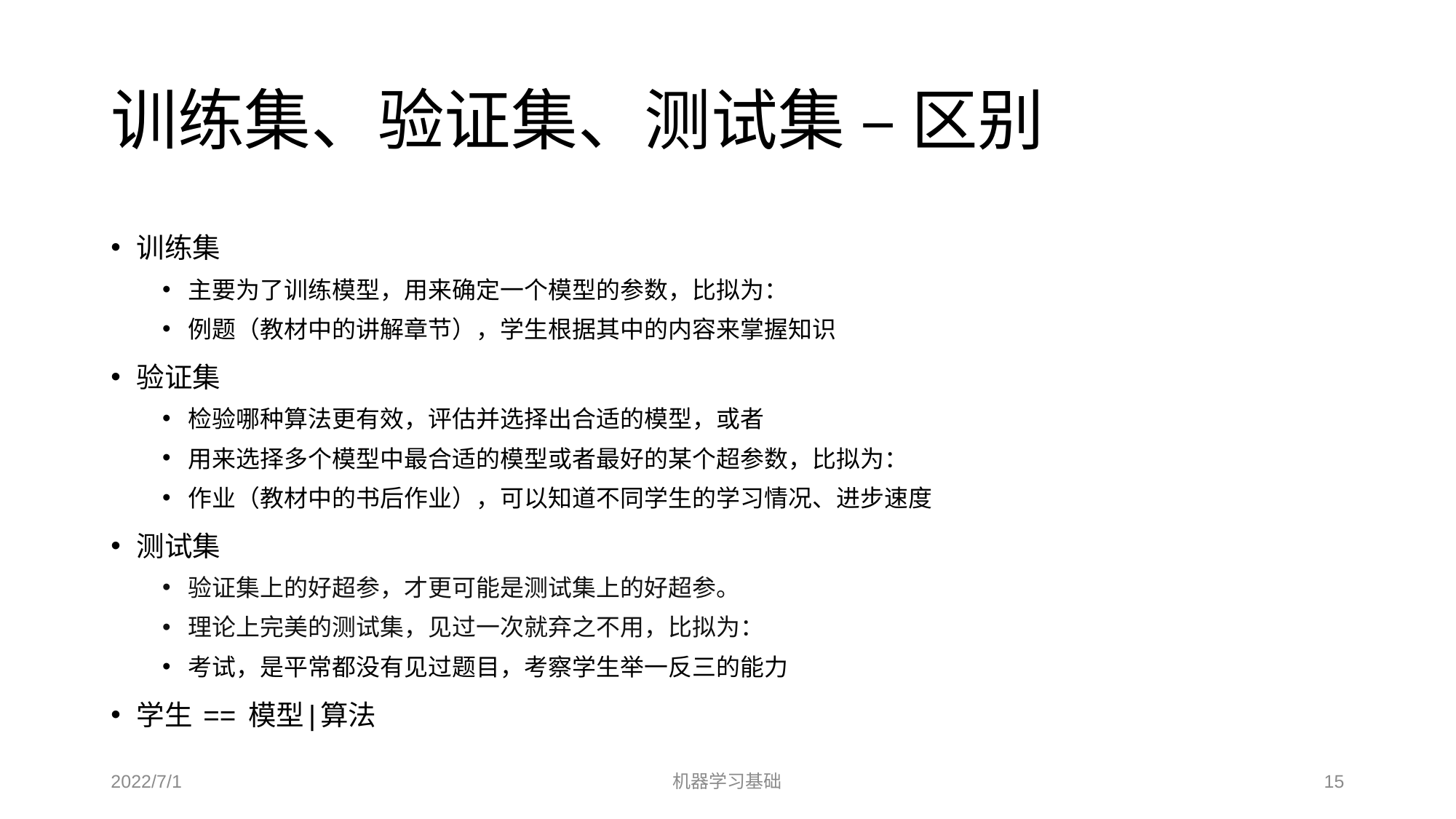

# 训练集、验证集、测试集 – 区别
训练集
主要为了训练模型，用来确定一个模型的参数，比拟为：
例题（教材中的讲解章节），学生根据其中的内容来掌握知识
验证集
检验哪种算法更有效，评估并选择出合适的模型，或者
用来选择多个模型中最合适的模型或者最好的某个超参数，比拟为：
作业（教材中的书后作业），可以知道不同学生的学习情况、进步速度
测试集
验证集上的好超参，才更可能是测试集上的好超参。
理论上完美的测试集，见过一次就弃之不用，比拟为：
考试，是平常都没有见过题目，考察学生举一反三的能力
学生 == 模型|算法
2022/7/1
机器学习基础
15